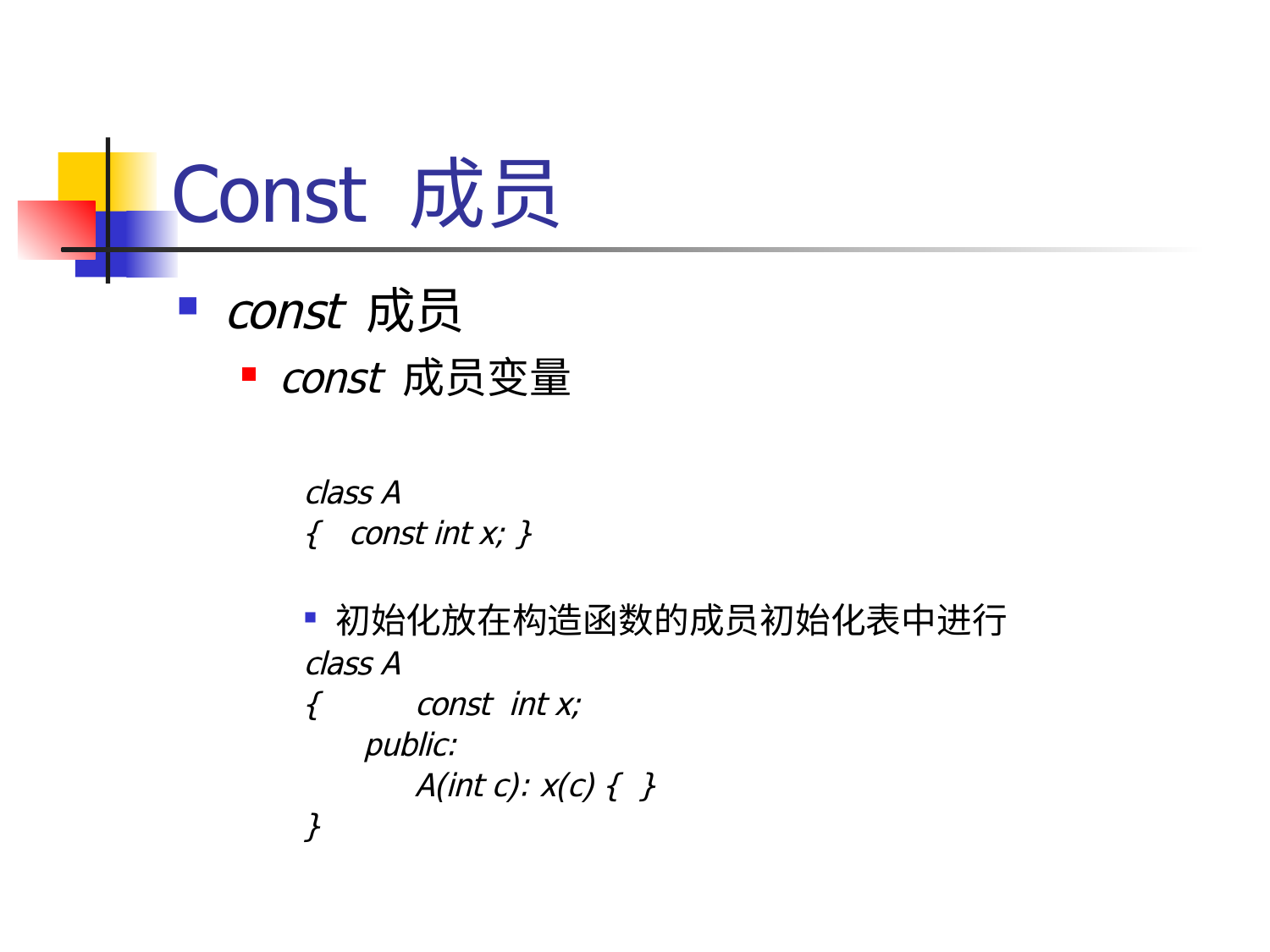

# Const 成员
const 成员
const 成员变量

class A
{   const int x; }

初始化放在构造函数的成员初始化表中进行
class A
{	        const  int x;
      public:
	        A(int c): x(c) {  }
}